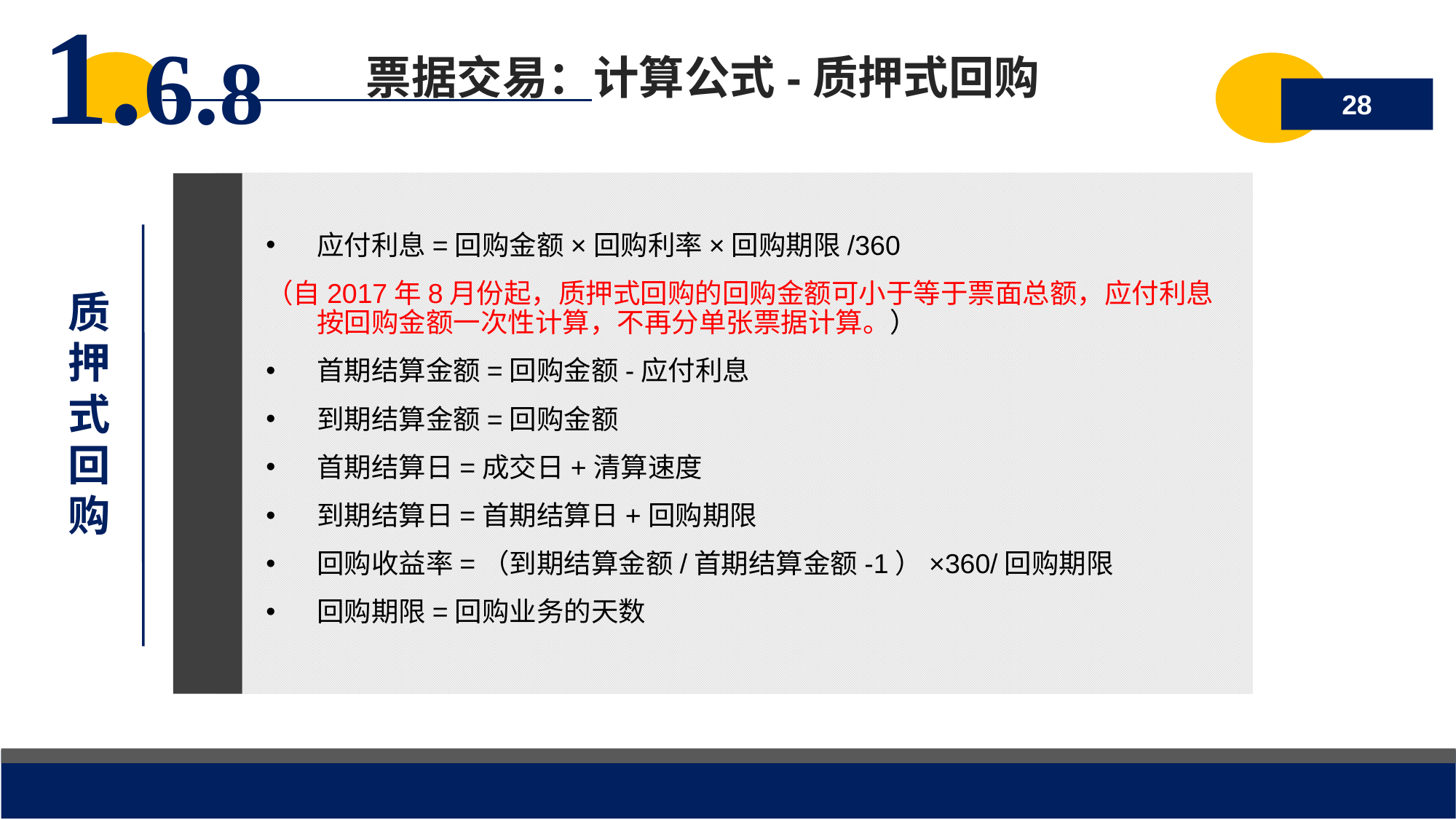

1.6.8
  票据交易：计算公式-质押式回购

28

应付利息=回购金额×回购利率×回购期限/360
（自2017年8月份起，质押式回购的回购金额可小于等于票面总额，应付利息按回购金额一次性计算，不再分单张票据计算。）
首期结算金额=回购金额-应付利息
到期结算金额=回购金额
首期结算日=成交日+清算速度
到期结算日=首期结算日+回购期限
回购收益率=（到期结算金额/首期结算金额-1）×360/回购期限
回购期限=回购业务的天数
质押式回购

2018/7/19